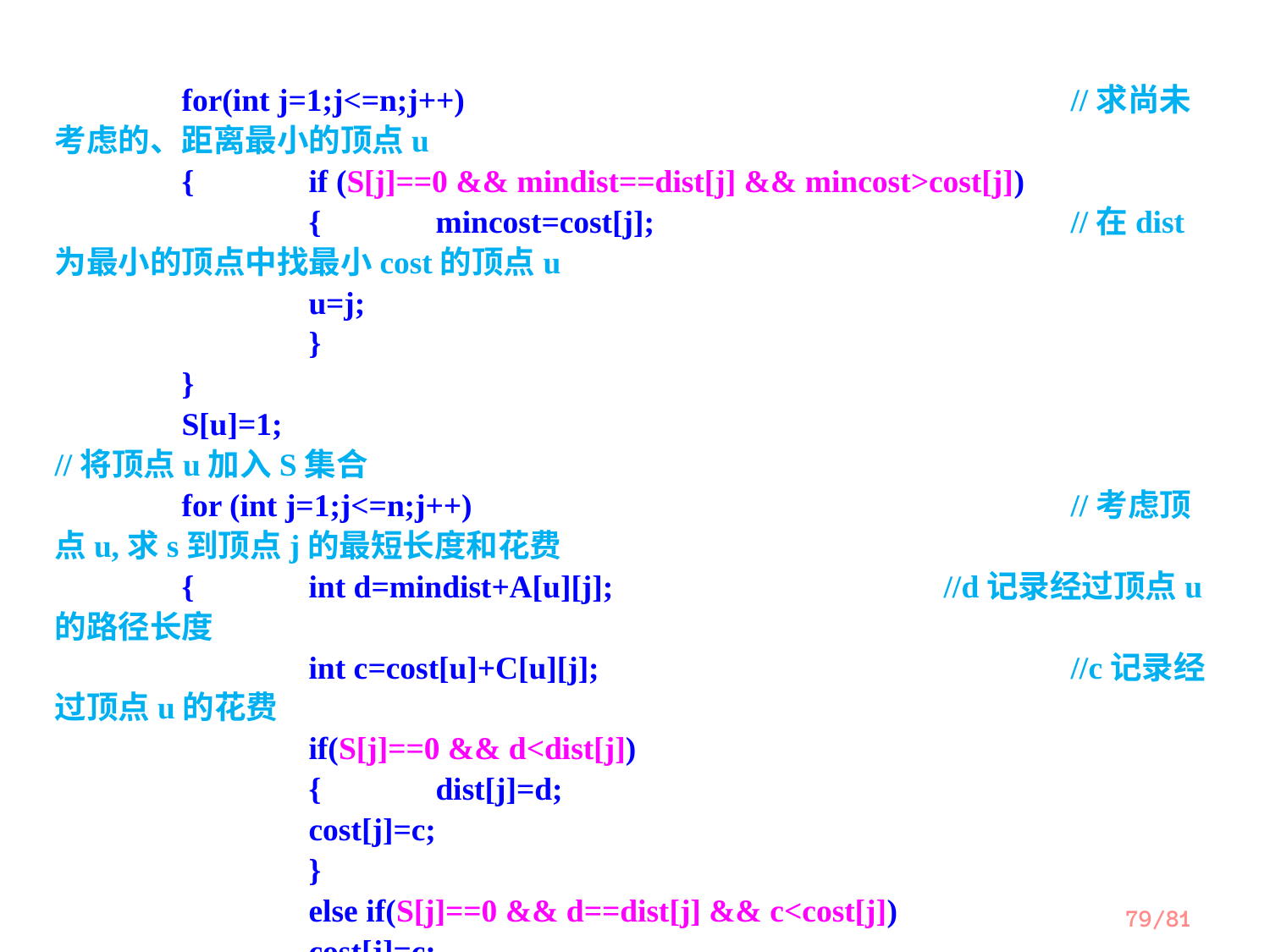

for(int j=1;j<=n;j++)					//求尚未考虑的、距离最小的顶点u
    	{	if (S[j]==0 && mindist==dist[j] && mincost>cost[j])
      		{	mincost=cost[j];				//在dist为最小的顶点中找最小cost的顶点u
         		u=j;
      		}
    	}
    	S[u]=1;								//将顶点u加入S集合
    	for (int j=1;j<=n;j++)					//考虑顶点u,求s到顶点j的最短长度和花费
    	{	int d=mindist+A[u][j];			//d记录经过顶点u的路径长度
      		int c=cost[u]+C[u][j];				//c记录经过顶点u的花费
      		if(S[j]==0 && d<dist[j])
      		{	dist[j]=d;
         		cost[j]=c;
      		}
      		else if(S[j]==0 && d==dist[j] && c<cost[j])
       		cost[j]=c;						//有多条长度相同的最短路径
    	}
79/81